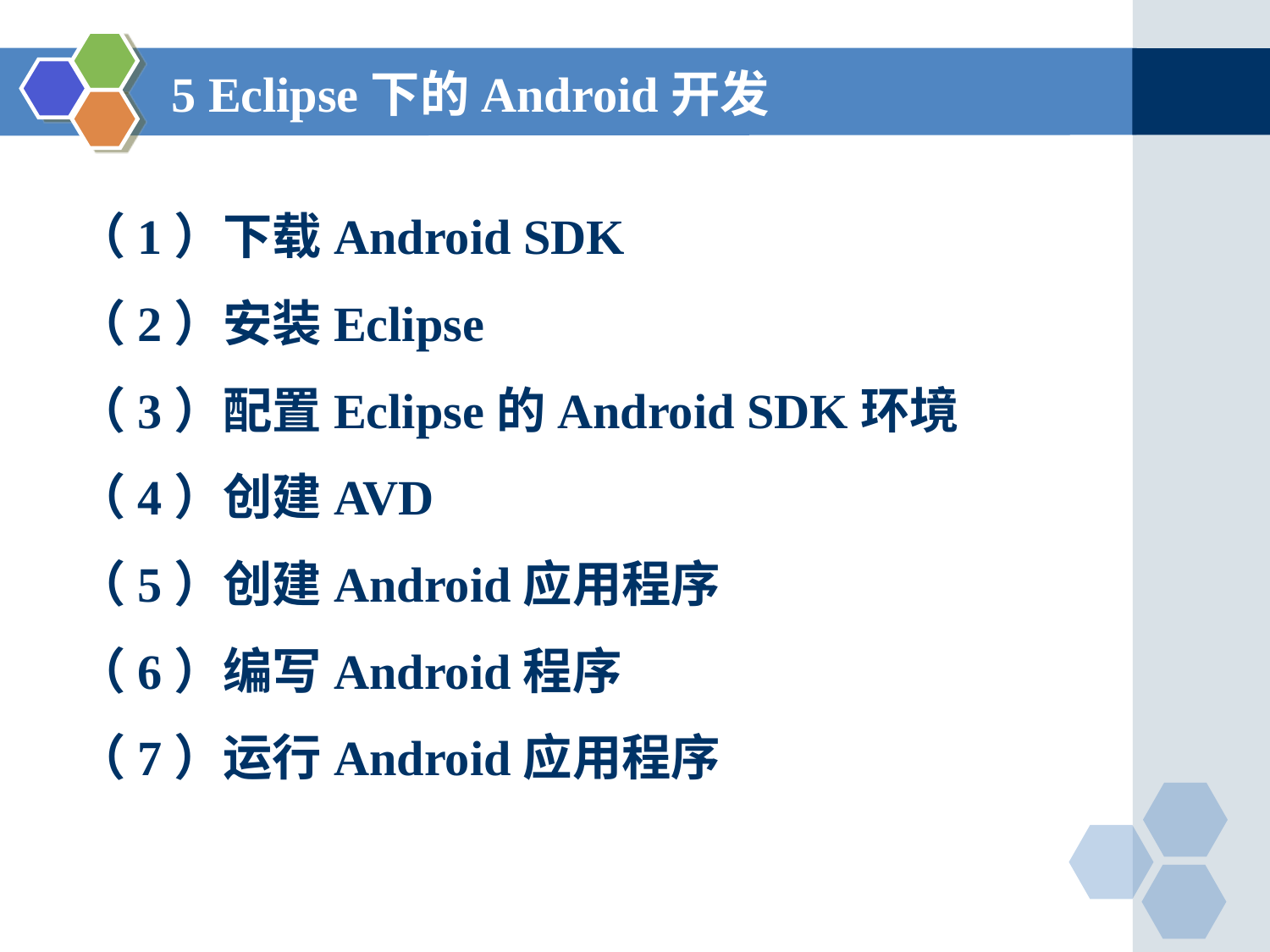

# 5 Eclipse下的Android开发
（1）下载Android SDK
（2）安装Eclipse
（3）配置Eclipse的Android SDK环境
（4）创建AVD
（5）创建Android应用程序
（6）编写Android程序
（7）运行Android应用程序